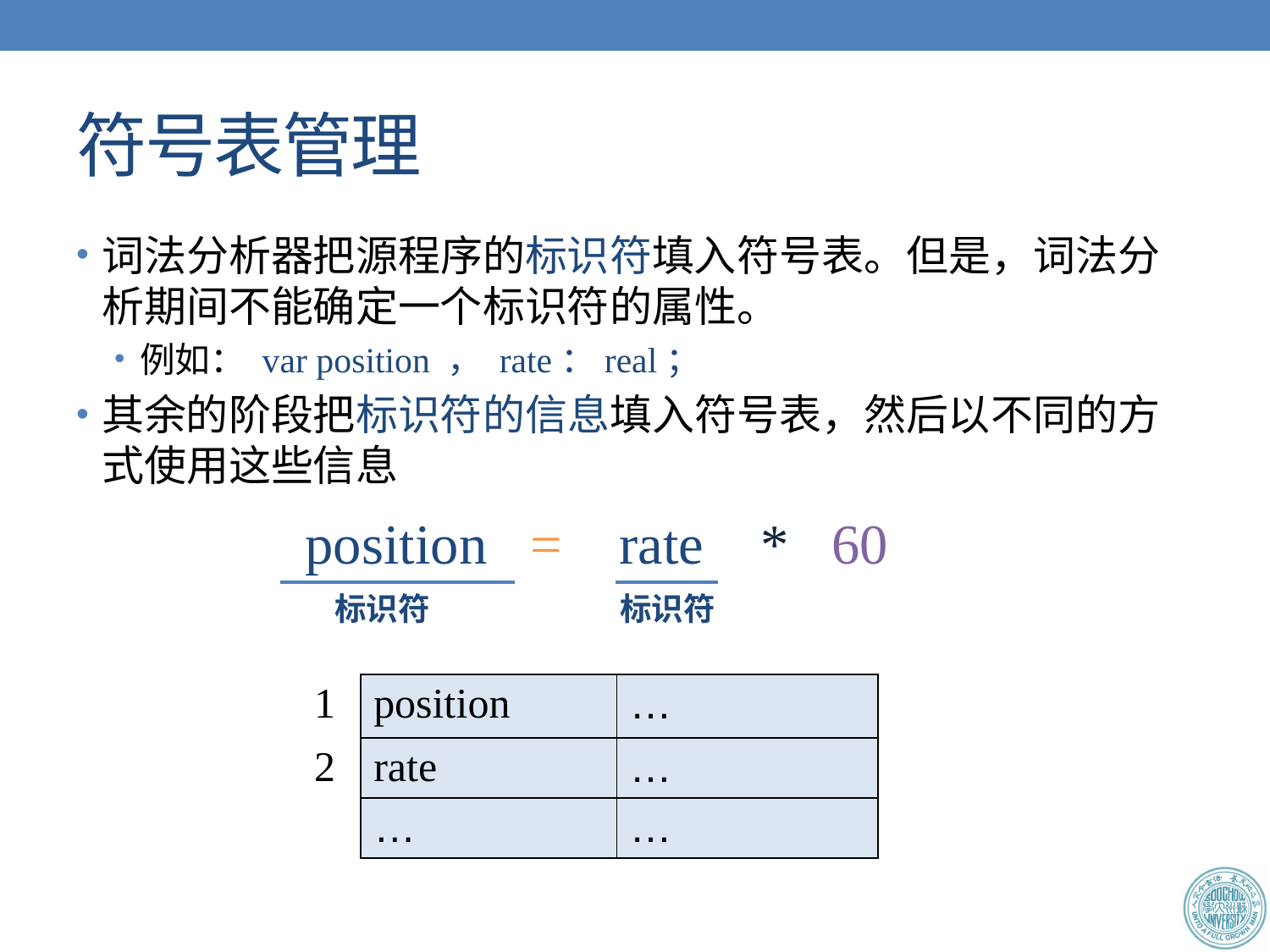

# 符号表管理
词法分析器把源程序的标识符填入符号表。但是，词法分析期间不能确定一个标识符的属性。
例如： var position ， rate：real；
其余的阶段把标识符的信息填入符号表，然后以不同的方式使用这些信息

position   =    rate    *   60
标识符
标识符
| 1 | position | … |
| --- | --- | --- |
| 2 | rate | … |
|  | … | … |